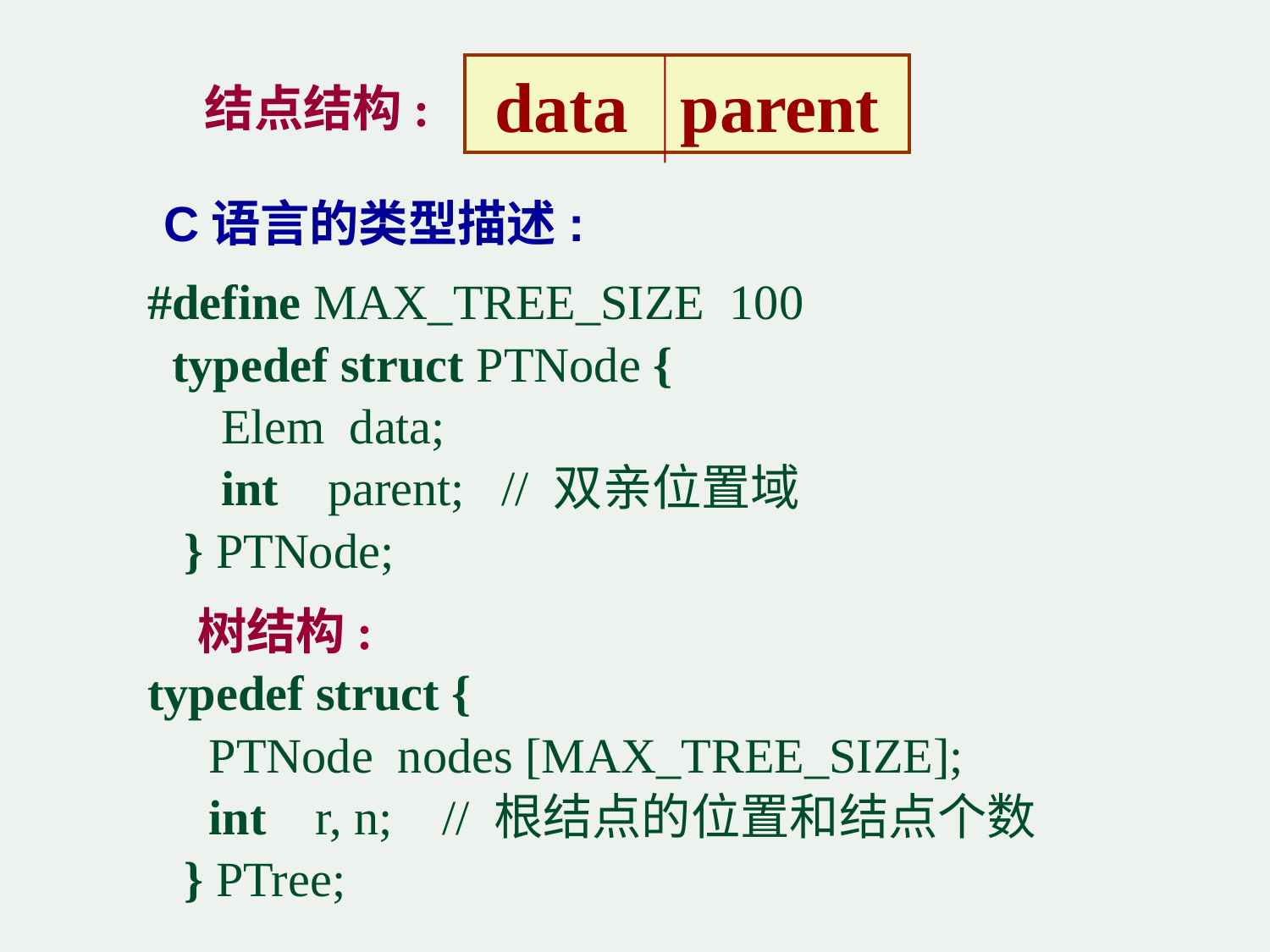

data   parent

结点结构:
C语言的类型描述:
#define MAX_TREE_SIZE  100
  typedef struct PTNode {
      Elem  data;
      int    parent;   // 双亲位置域
   } PTNode;
树结构:
typedef struct {
     PTNode  nodes [MAX_TREE_SIZE];
     int    r, n;    // 根结点的位置和结点个数
   } PTree;